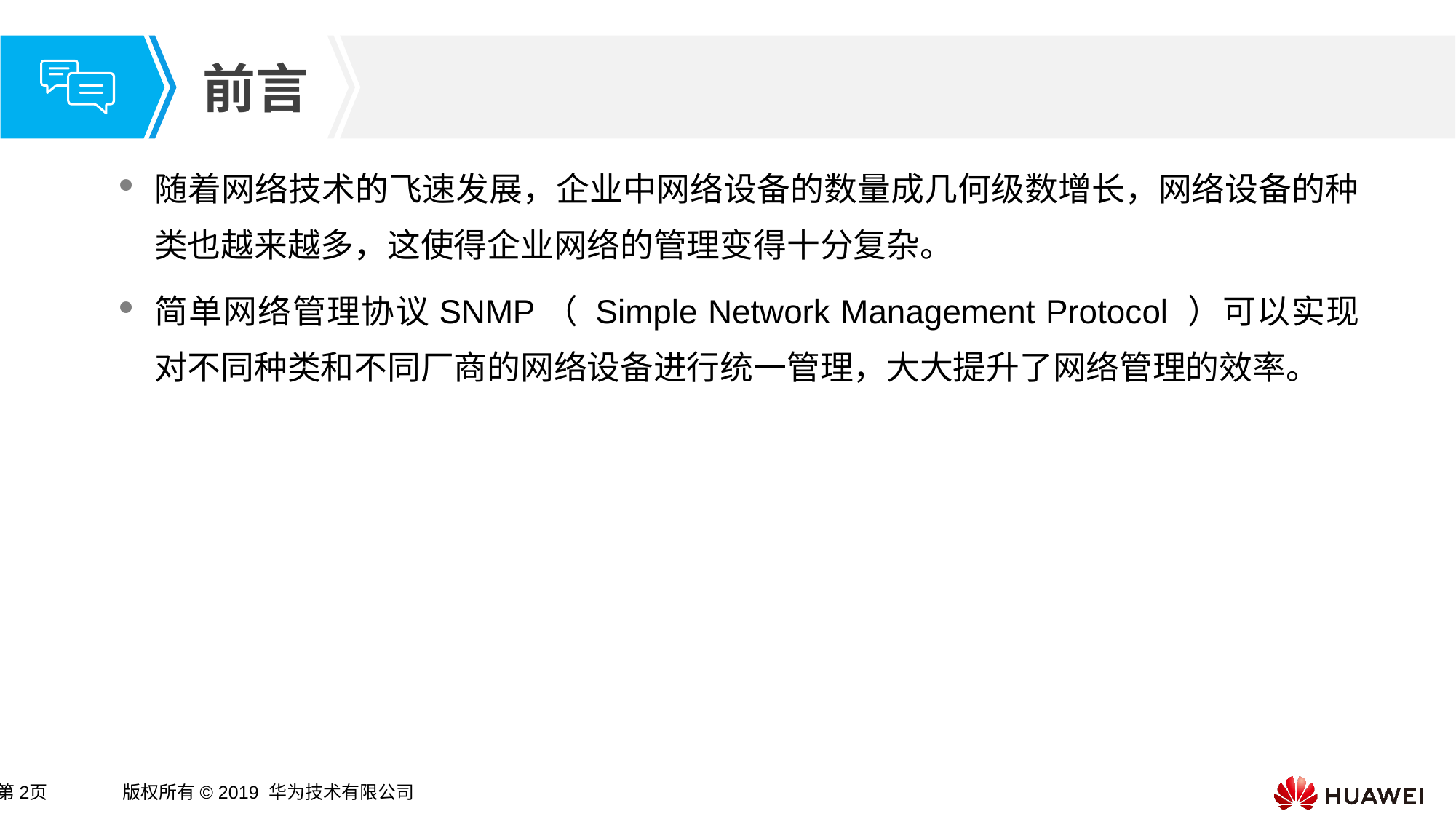

随着网络技术的飞速发展，企业中网络设备的数量成几何级数增长，网络设备的种类也越来越多，这使得企业网络的管理变得十分复杂。
简单网络管理协议SNMP（ Simple Network Management Protocol ）可以实现对不同种类和不同厂商的网络设备进行统一管理，大大提升了网络管理的效率。